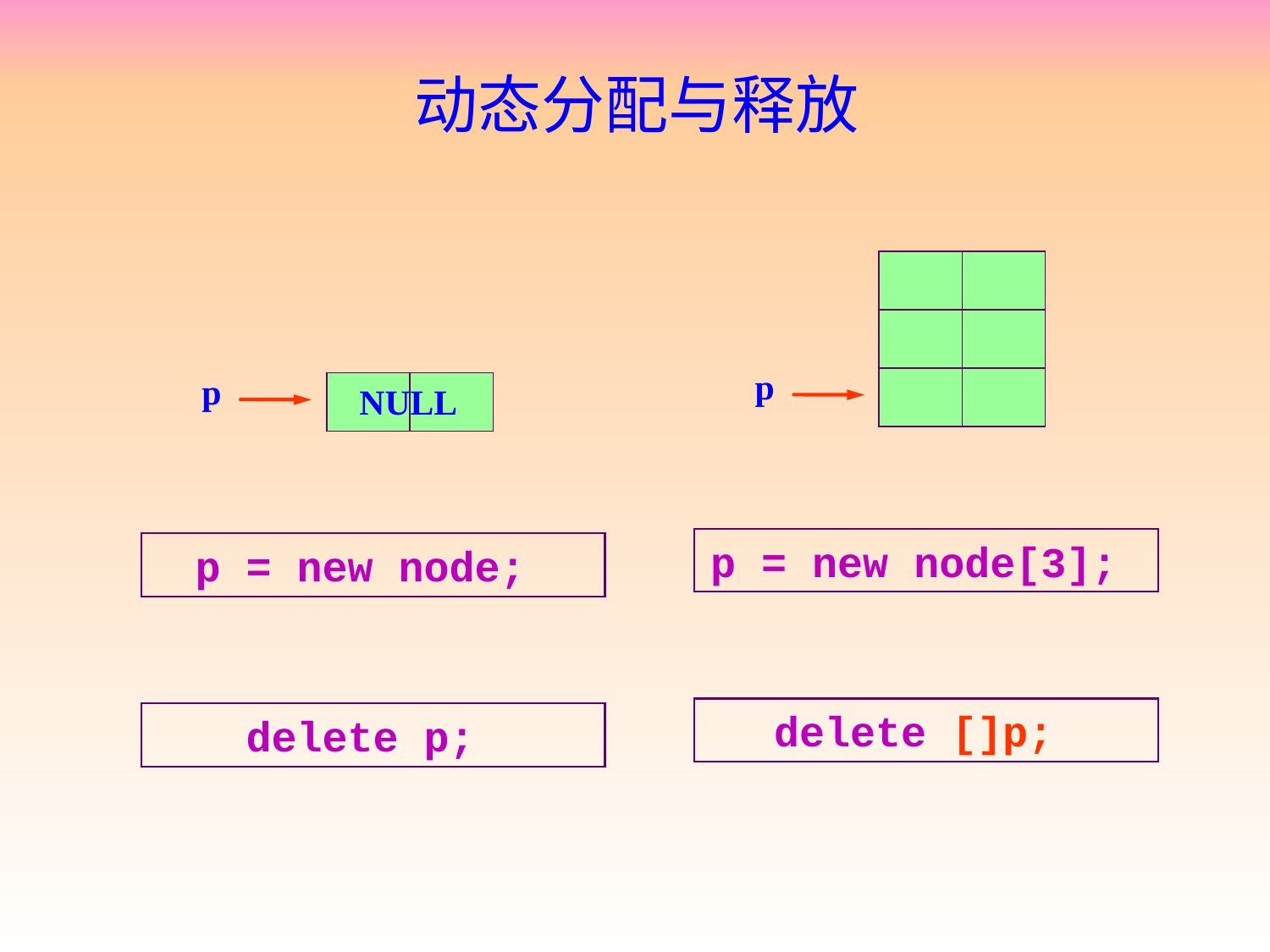

# 动态分配与释放

p

p

NULL

NULL
p = new node[3];
p = new node;
delete []p;
delete p;